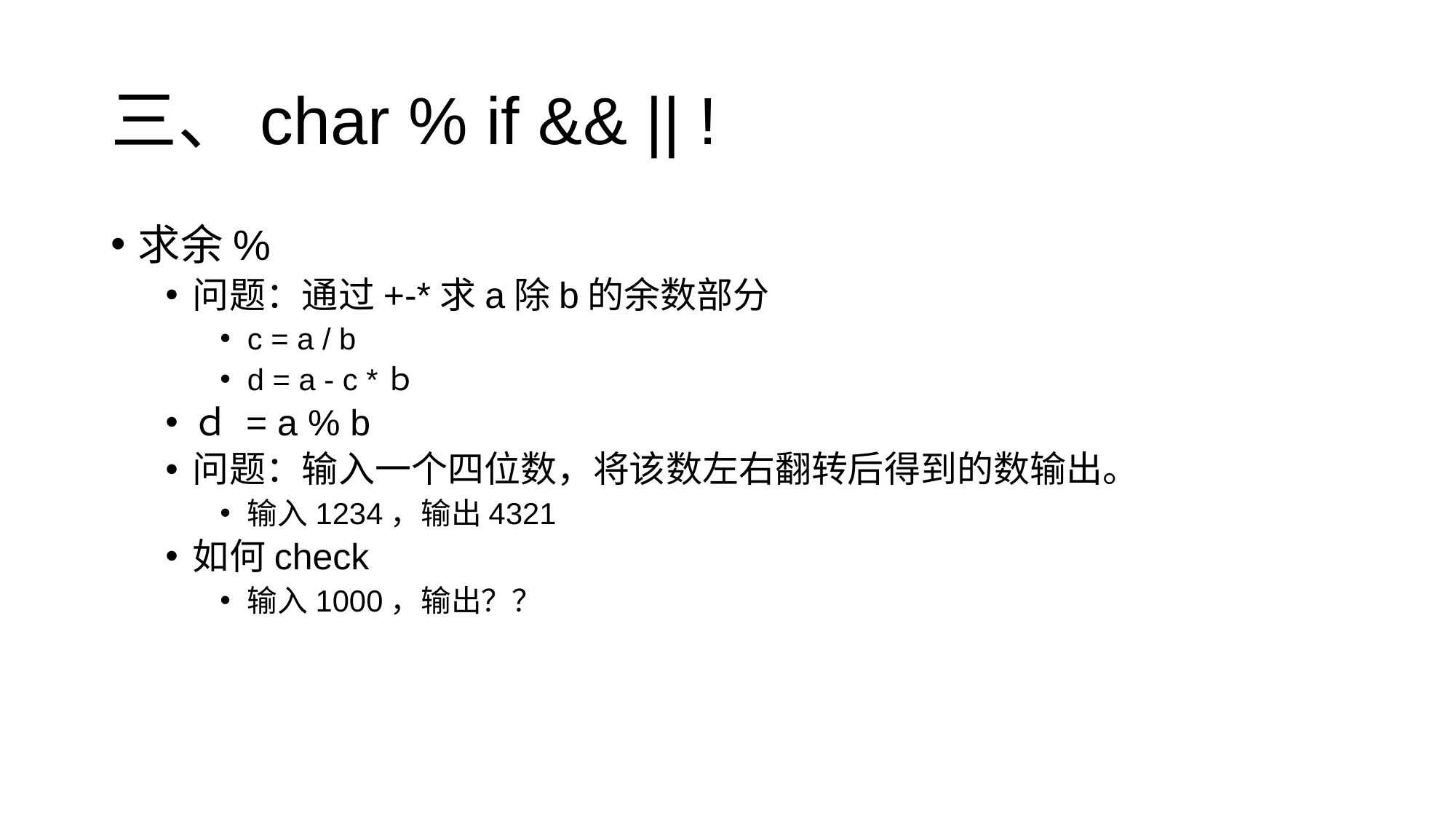

# 三、char % if && || !
求余%
问题：通过+-*求a除b的余数部分
c = a / b
d = a - c *ｂ
ｄ = a % b
问题：输入一个四位数，将该数左右翻转后得到的数输出。
输入1234，输出4321
如何check
输入1000，输出？？